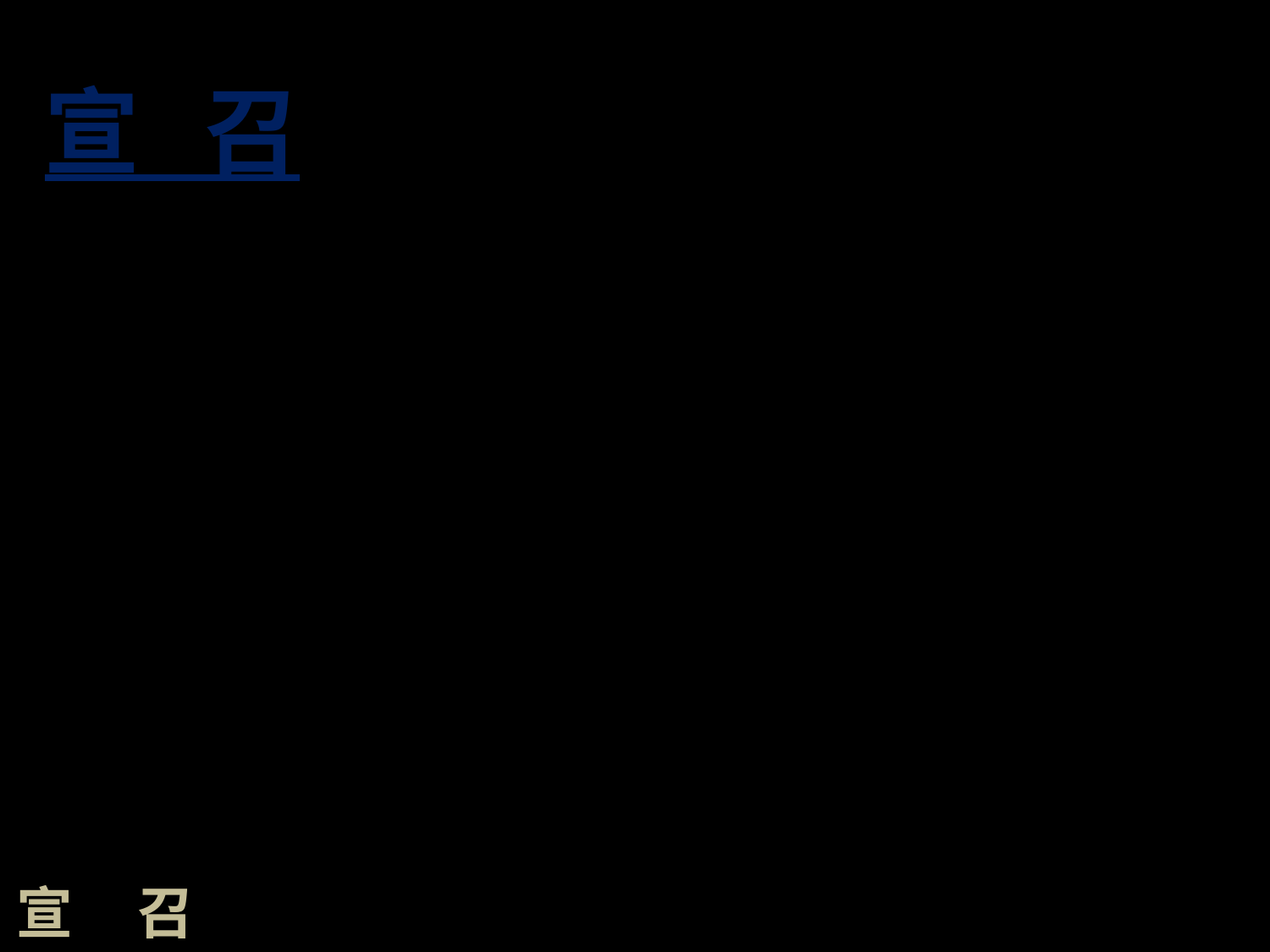

宣   召
願主－我們 神的榮美歸於我們身上。
願你堅立我們手所做的工；
我們手所做的工，願你堅立。
 < 詩篇 90 : 17 >
宣     召